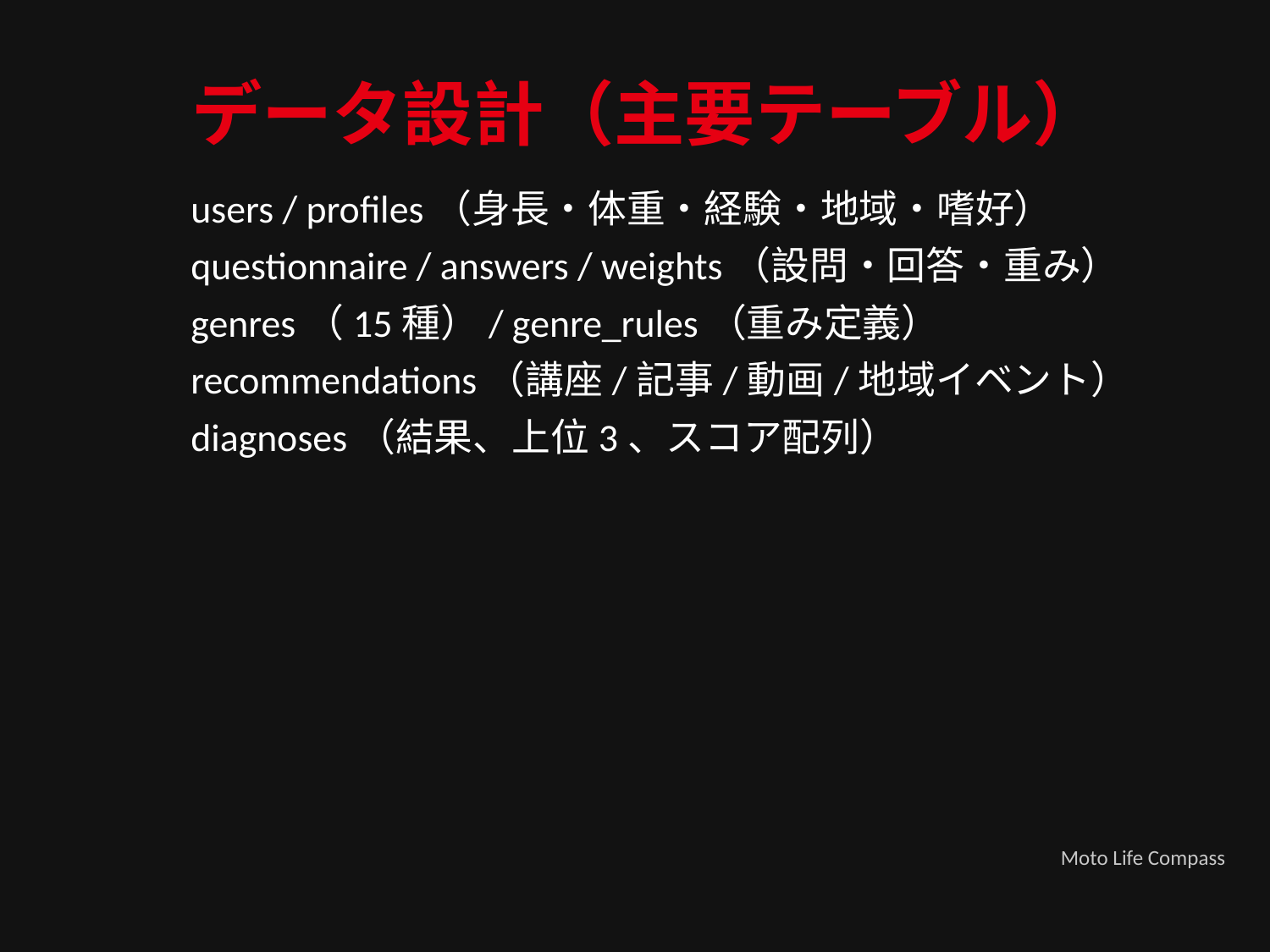

データ設計（主要テーブル）
users / profiles（身長・体重・経験・地域・嗜好）
questionnaire / answers / weights（設問・回答・重み）
genres（15種）/ genre_rules（重み定義）
recommendations（講座/記事/動画/地域イベント）
diagnoses（結果、上位3、スコア配列）
Moto Life Compass